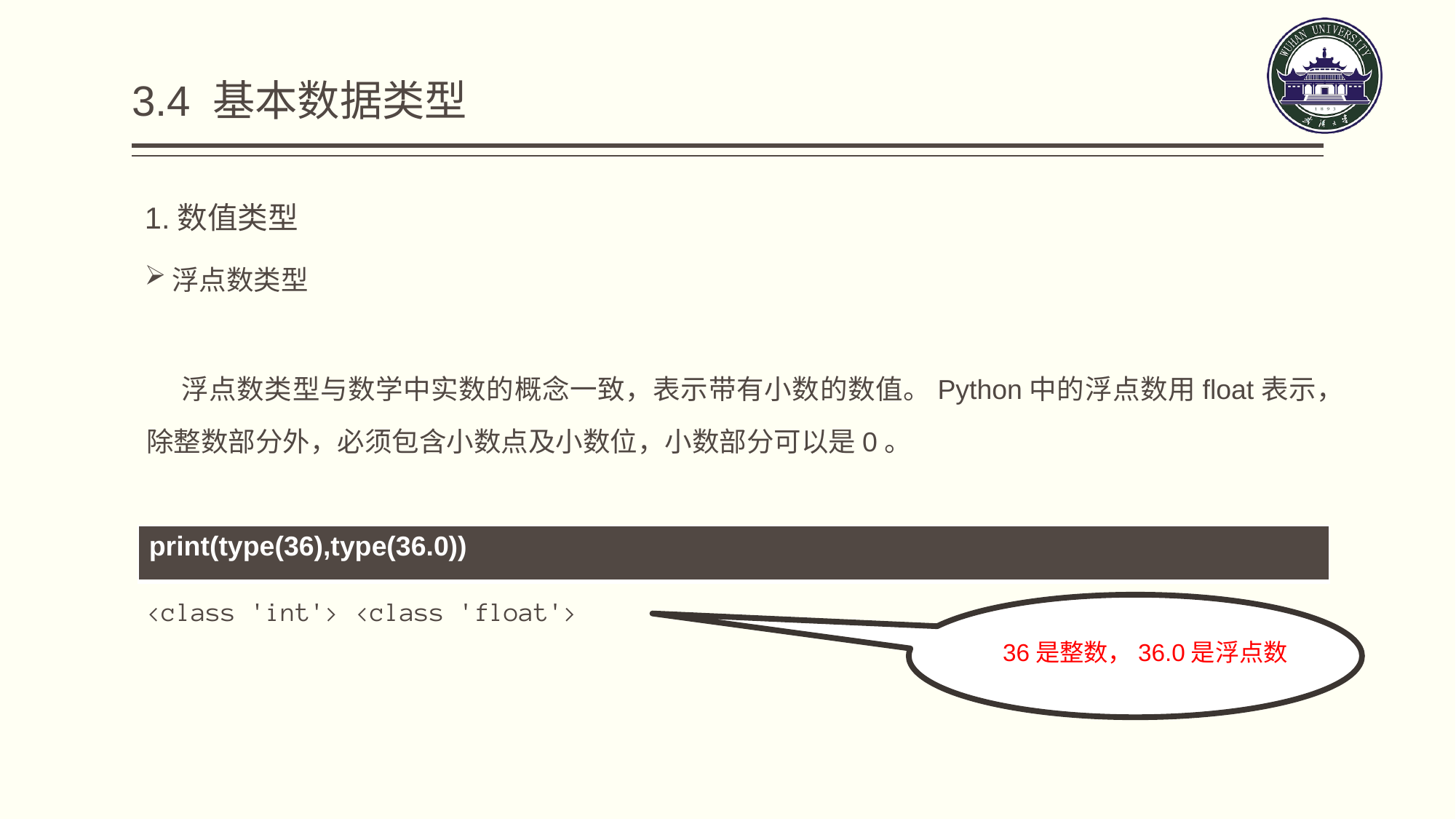

3.4 基本数据类型
1.数值类型
浮点数类型
    浮点数类型与数学中实数的概念一致，表示带有小数的数值。Python中的浮点数用float表示，除整数部分外，必须包含小数点及小数位，小数部分可以是0。
| print(type(36),type(36.0)) |
| --- |
<class 'int'> <class 'float'>

36是整数，36.0是浮点数